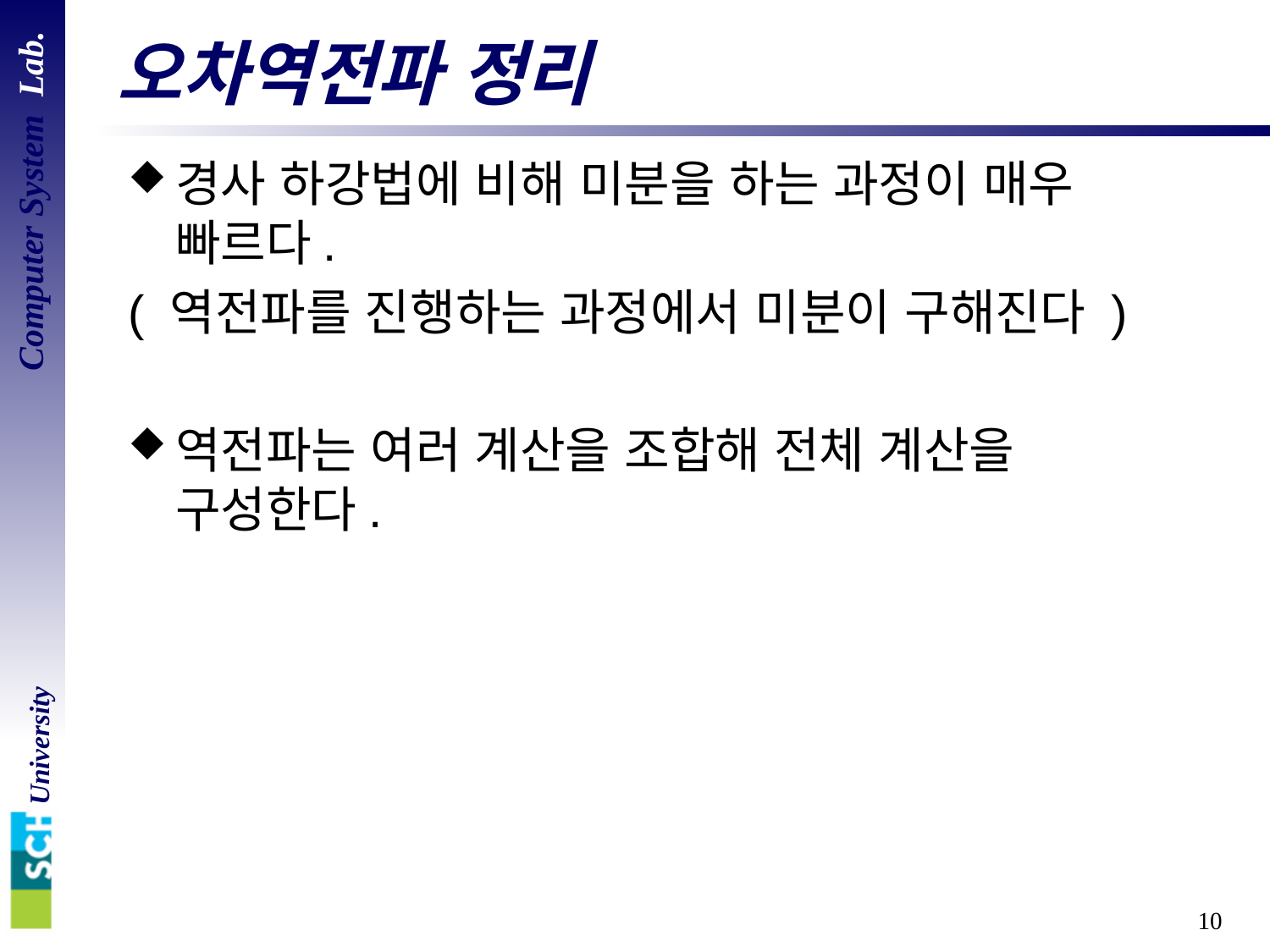

# 오차역전파 정리
경사 하강법에 비해 미분을 하는 과정이 매우 빠르다.
( 역전파를 진행하는 과정에서 미분이 구해진다 )

역전파는 여러 계산을 조합해 전체 계산을    구성한다.